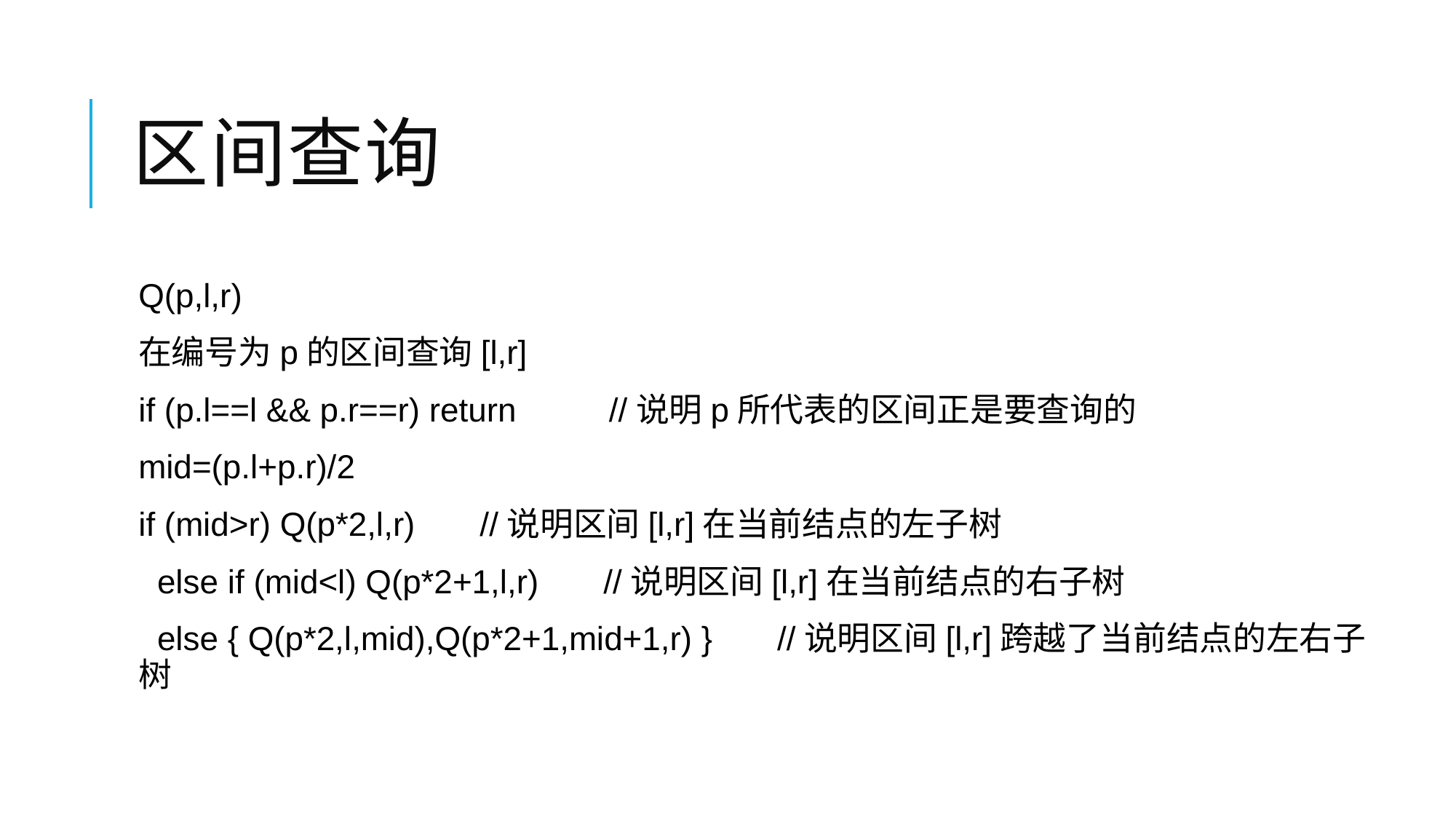

# 区间查询
Q(p,l,r)
在编号为p的区间查询[l,r]
if (p.l==l && p.r==r) return          //说明p所代表的区间正是要查询的
mid=(p.l+p.r)/2
if (mid>r) Q(p*2,l,r)       //说明区间[l,r]在当前结点的左子树
  else if (mid<l) Q(p*2+1,l,r)       //说明区间[l,r]在当前结点的右子树
  else { Q(p*2,l,mid),Q(p*2+1,mid+1,r) }       //说明区间[l,r]跨越了当前结点的左右子树